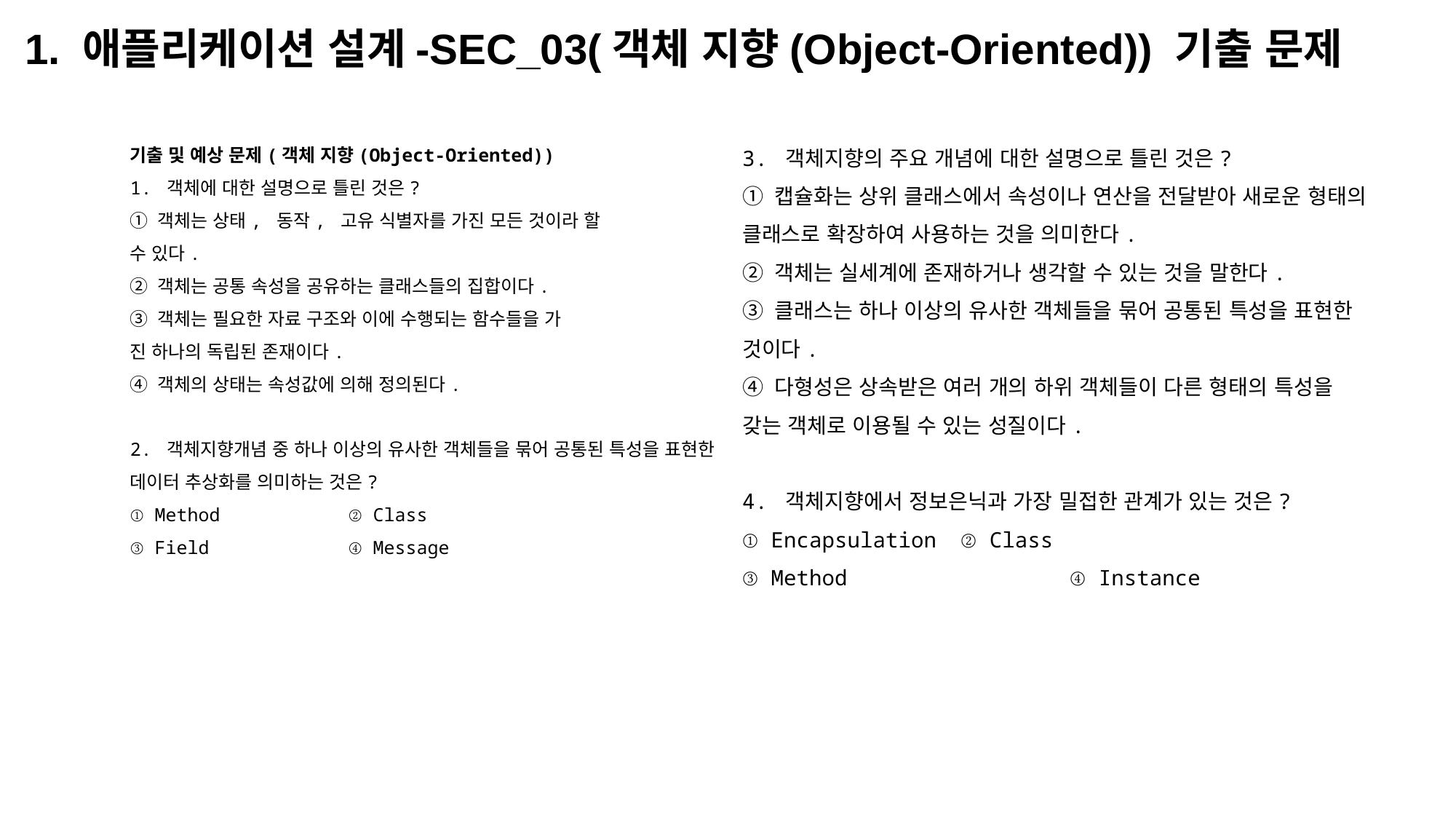

# 1. 애플리케이션 설계-SEC_03(객체 지향(Object-Oriented)) 기출 문제
3. 객체지향의 주요 개념에 대한 설명으로 틀린 것은?
① 캡슐화는 상위 클래스에서 속성이나 연산을 전달받아 새로운 형태의
클래스로 확장하여 사용하는 것을 의미한다.
② 객체는 실세계에 존재하거나 생각할 수 있는 것을 말한다.
③ 클래스는 하나 이상의 유사한 객체들을 묶어 공통된 특성을 표현한
것이다.
④ 다형성은 상속받은 여러 개의 하위 객체들이 다른 형태의 특성을
갖는 객체로 이용될 수 있는 성질이다.

4. 객체지향에서 정보은닉과 가장 밀접한 관계가 있는 것은?
① Encapsulation	② Class
③ Method			④ Instance
기출 및 예상 문제(객체 지향(Object-Oriented))
1. 객체에 대한 설명으로 틀린 것은?
① 객체는 상태, 동작, 고유 식별자를 가진 모든 것이라 할
수 있다.
② 객체는 공통 속성을 공유하는 클래스들의 집합이다.
③ 객체는 필요한 자료 구조와 이에 수행되는 함수들을 가
진 하나의 독립된 존재이다.
④ 객체의 상태는 속성값에 의해 정의된다.

2. 객체지향개념 중 하나 이상의 유사한 객체들을 묶어 공통된 특성을 표현한 데이터 추상화를 의미하는 것은?
① Method		② Class
③ Field		④ Message